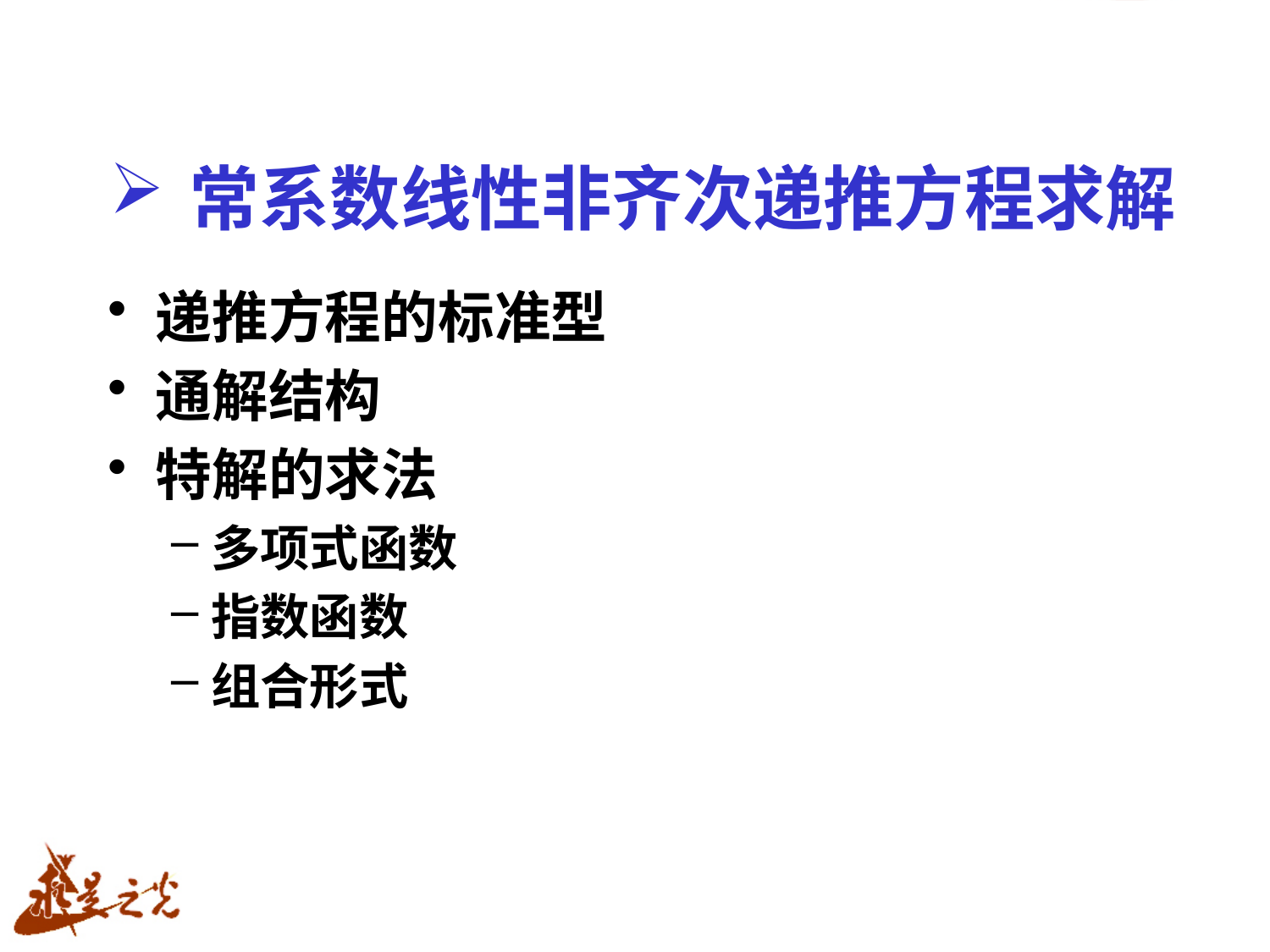

# 常系数线性非齐次递推方程求解
递推方程的标准型
通解结构
特解的求法
多项式函数
指数函数
组合形式

17